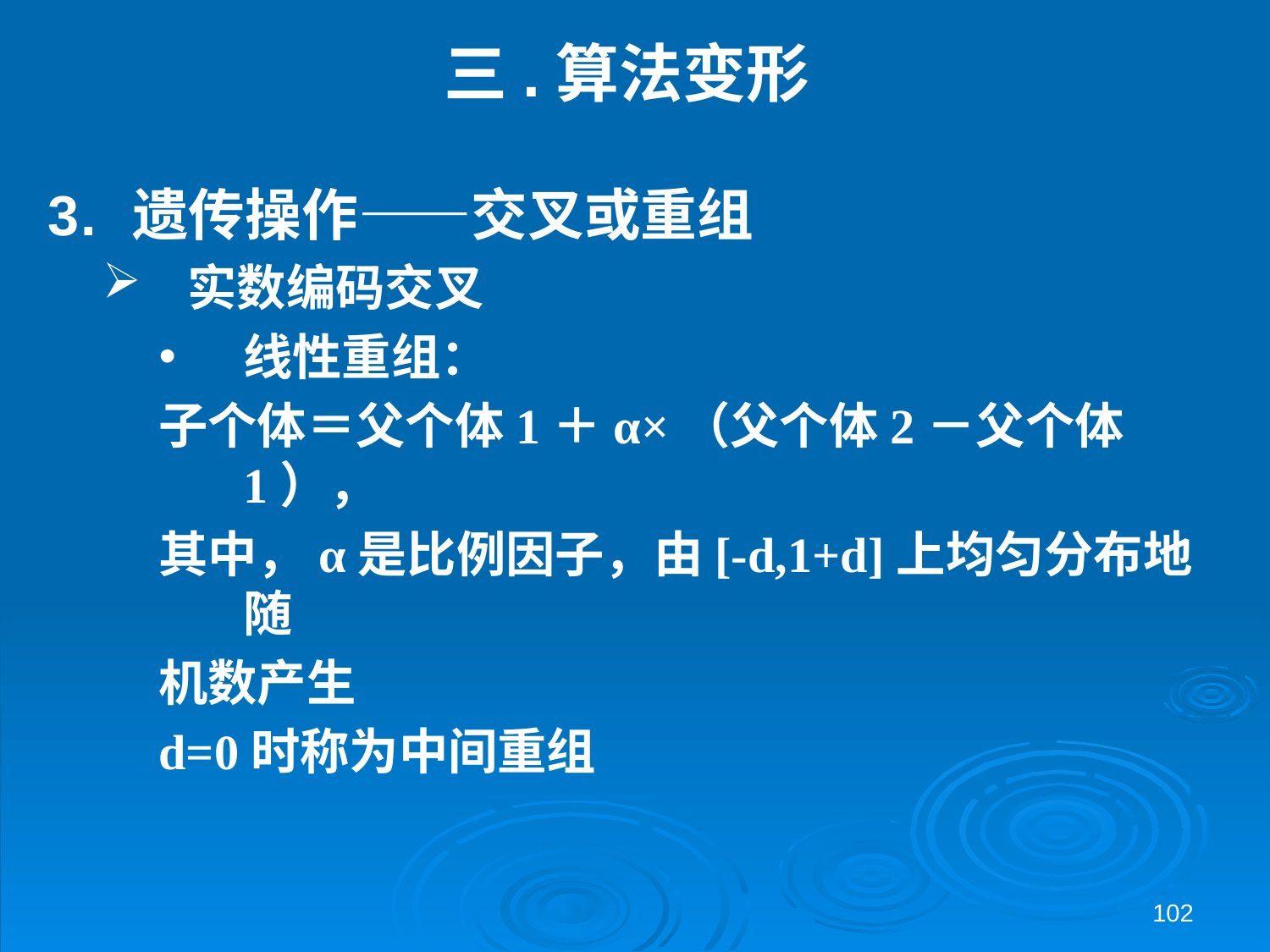

# 三.算法变形
遗传操作——交叉或重组
实数编码交叉
线性重组：
子个体＝父个体1＋α×（父个体2－父个体1），
其中，α是比例因子，由[-d,1+d]上均匀分布地随
机数产生
d=0时称为中间重组

102